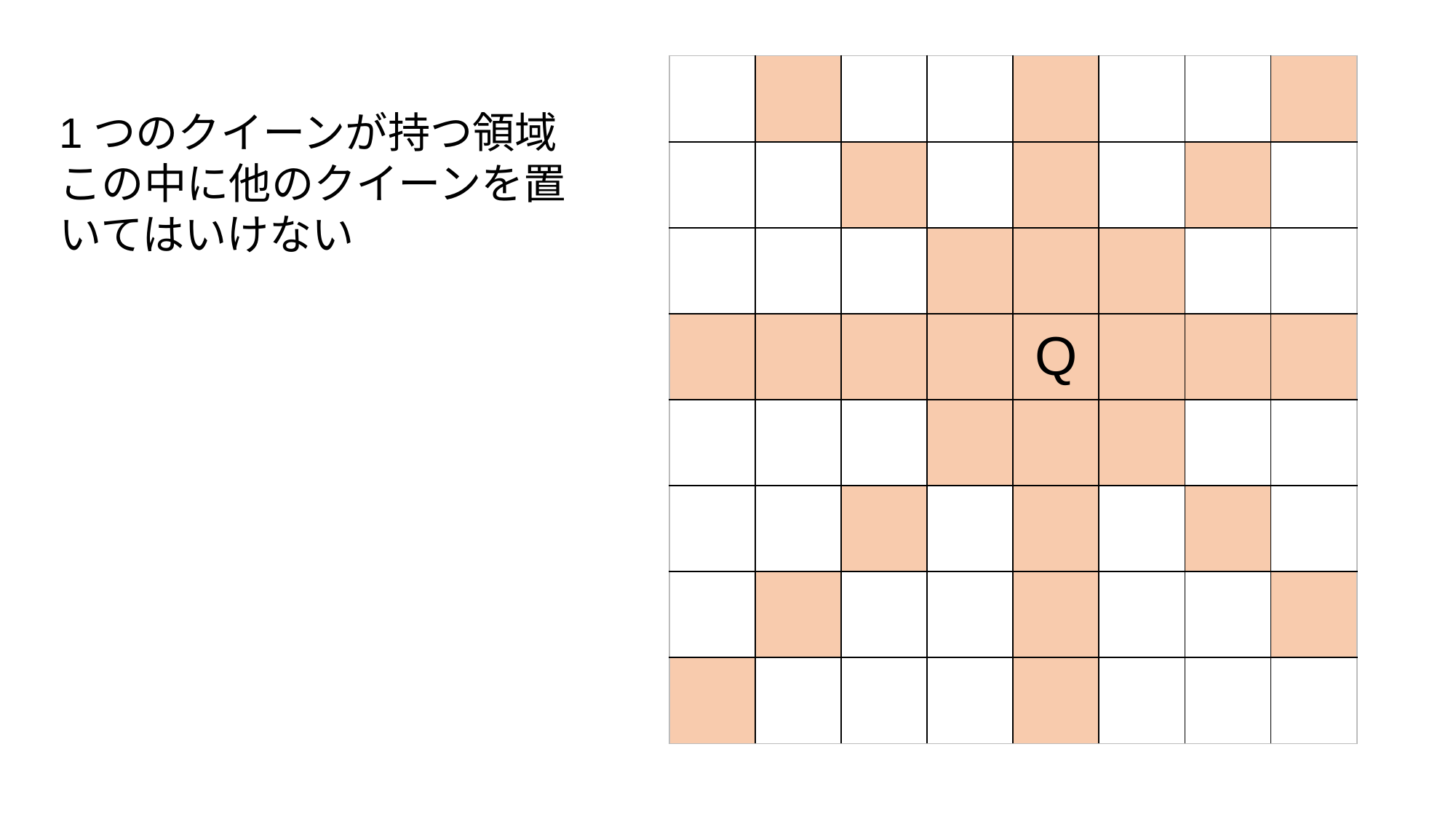

|  |  |  |  |  |  |  |  |
| --- | --- | --- | --- | --- | --- | --- | --- |
|  |  |  |  |  |  |  |  |
|  |  |  |  |  |  |  |  |
|  |  |  |  | Q |  |  |  |
|  |  |  |  |  |  |  |  |
|  |  |  |  |  |  |  |  |
|  |  |  |  |  |  |  |  |
|  |  |  |  |  |  |  |  |
1つのクイーンが持つ領域
この中に他のクイーンを置いてはいけない